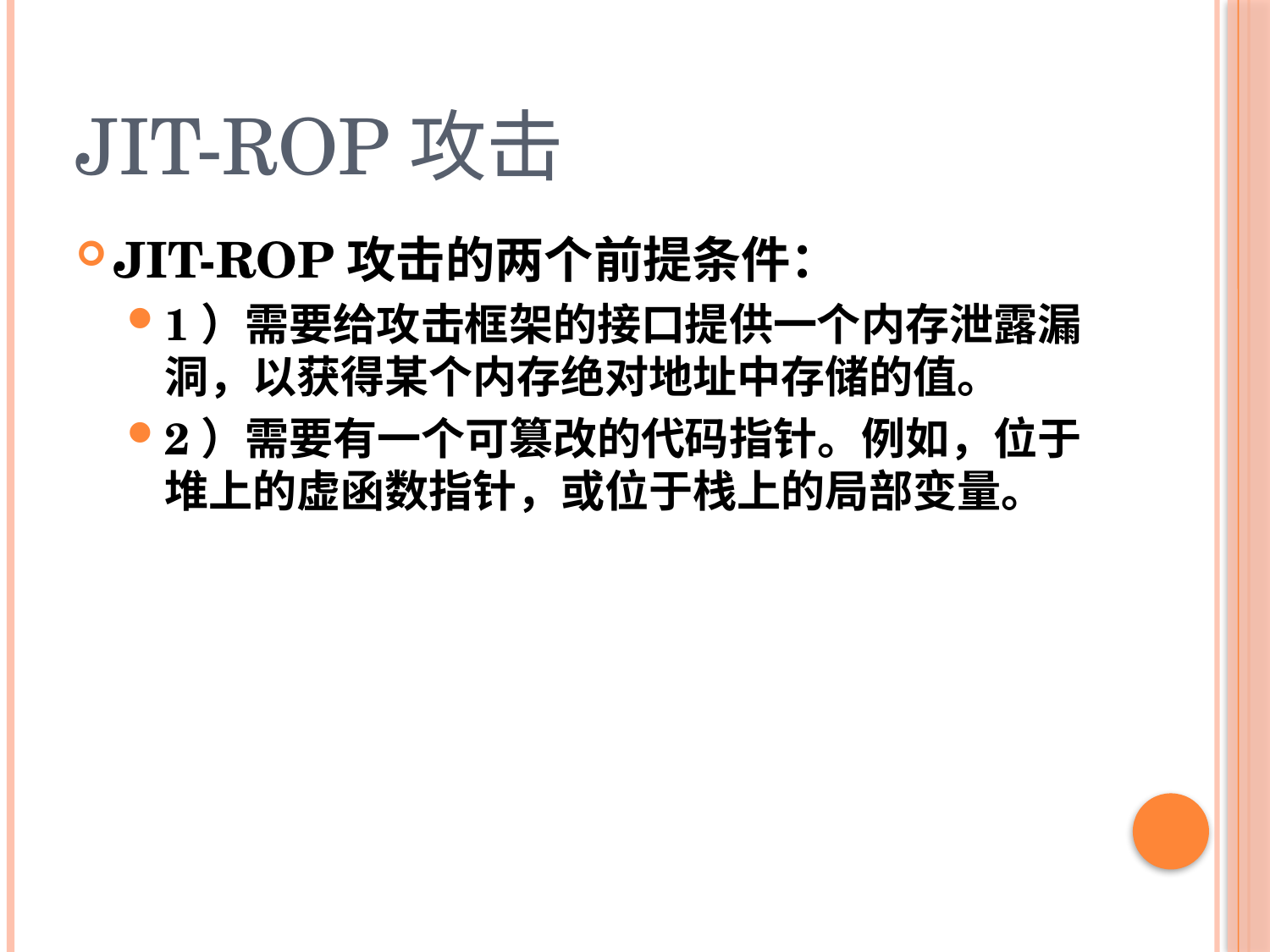

# JIT-ROP攻击
JIT-ROP攻击的两个前提条件：
1）需要给攻击框架的接口提供一个内存泄露漏洞，以获得某个内存绝对地址中存储的值。
2）需要有一个可篡改的代码指针。例如，位于堆上的虚函数指针，或位于栈上的局部变量。